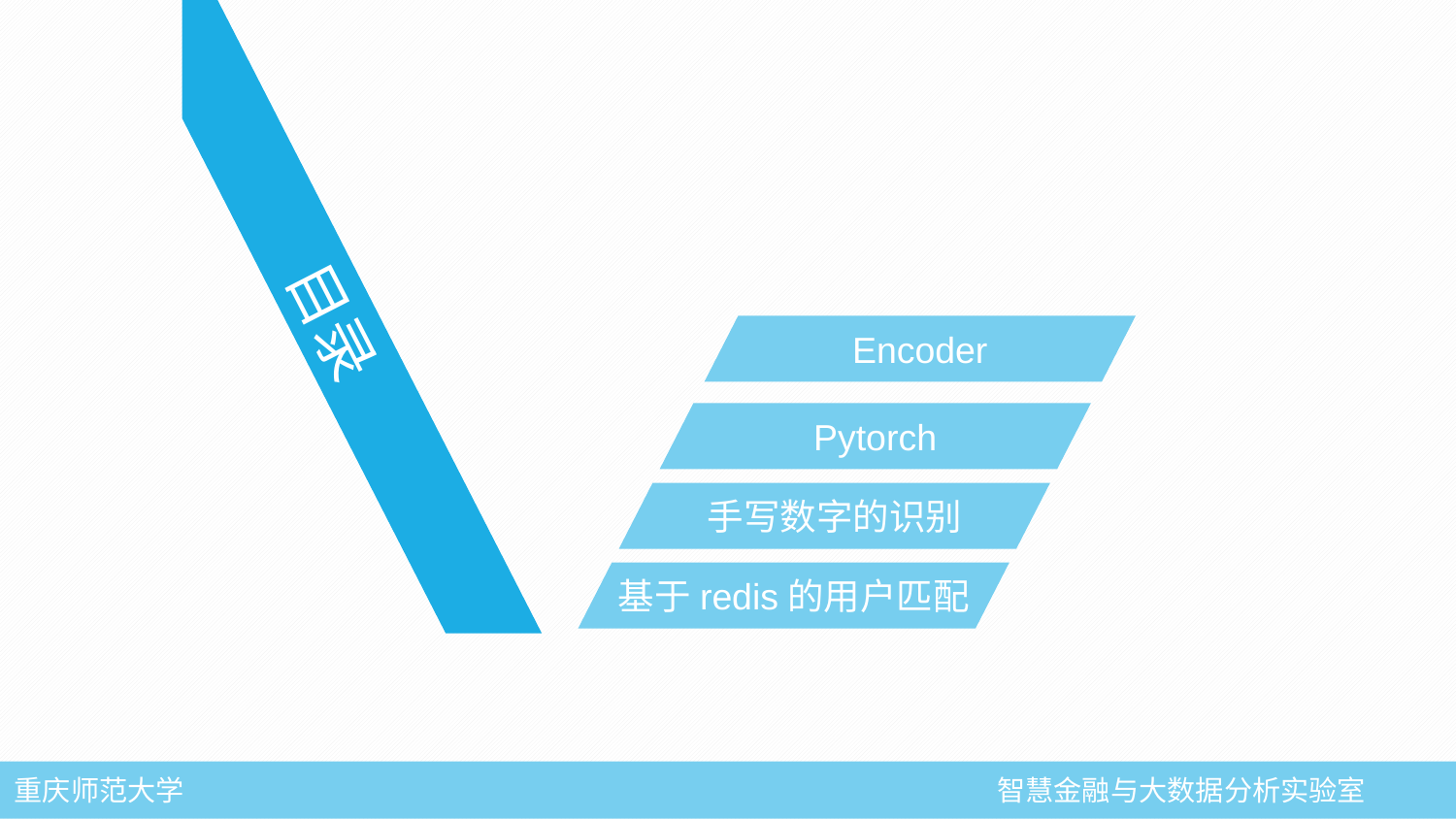

目录
Encoder
Pytorch
手写数字的识别
基于redis的用户匹配
重庆师范大学                                                                                                                                 智慧金融与大数据分析实验室